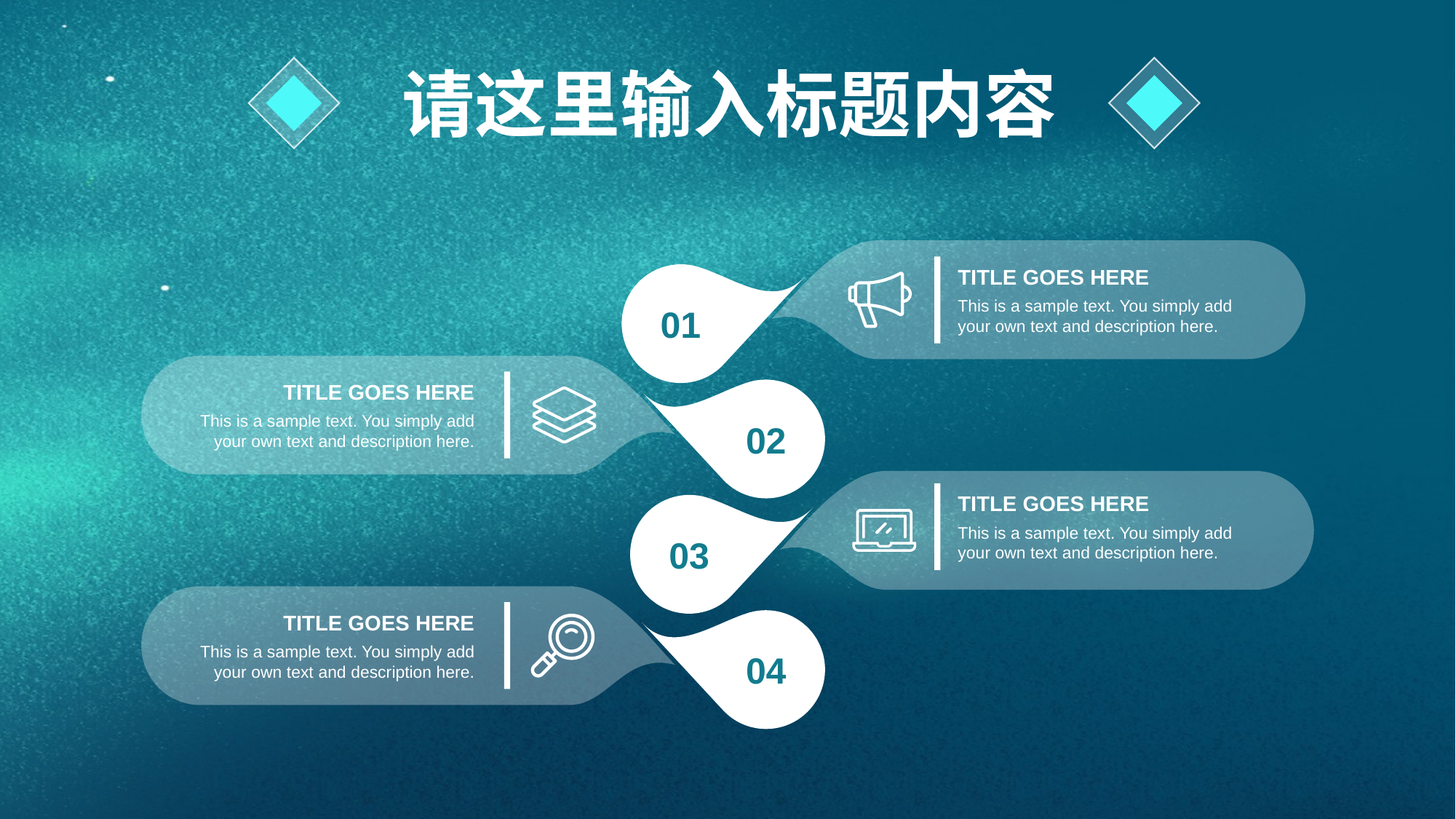

请这里输入标题内容

TITLE GOES HERE
This is a sample text. You simply add your own text and description here.
01

TITLE GOES HERE
This is a sample text. You simply add your own text and description here.
02

TITLE GOES HERE
This is a sample text. You simply add your own text and description here.

03

TITLE GOES HERE
This is a sample text. You simply add your own text and description here.
04